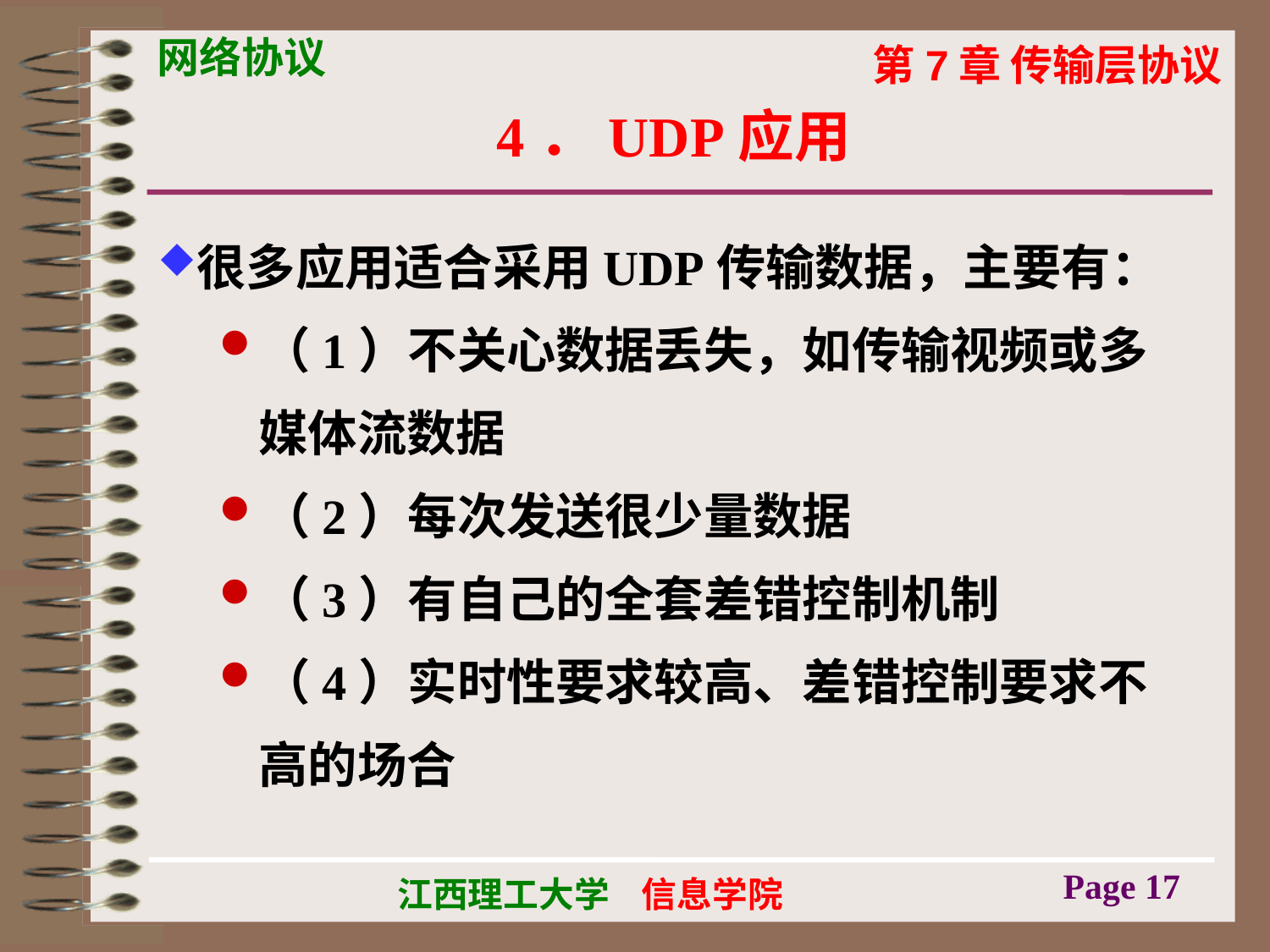

# 4．UDP应用
很多应用适合采用UDP传输数据，主要有：
（1）不关心数据丢失，如传输视频或多媒体流数据
（2）每次发送很少量数据
（3）有自己的全套差错控制机制
（4）实时性要求较高、差错控制要求不高的场合
Page 17